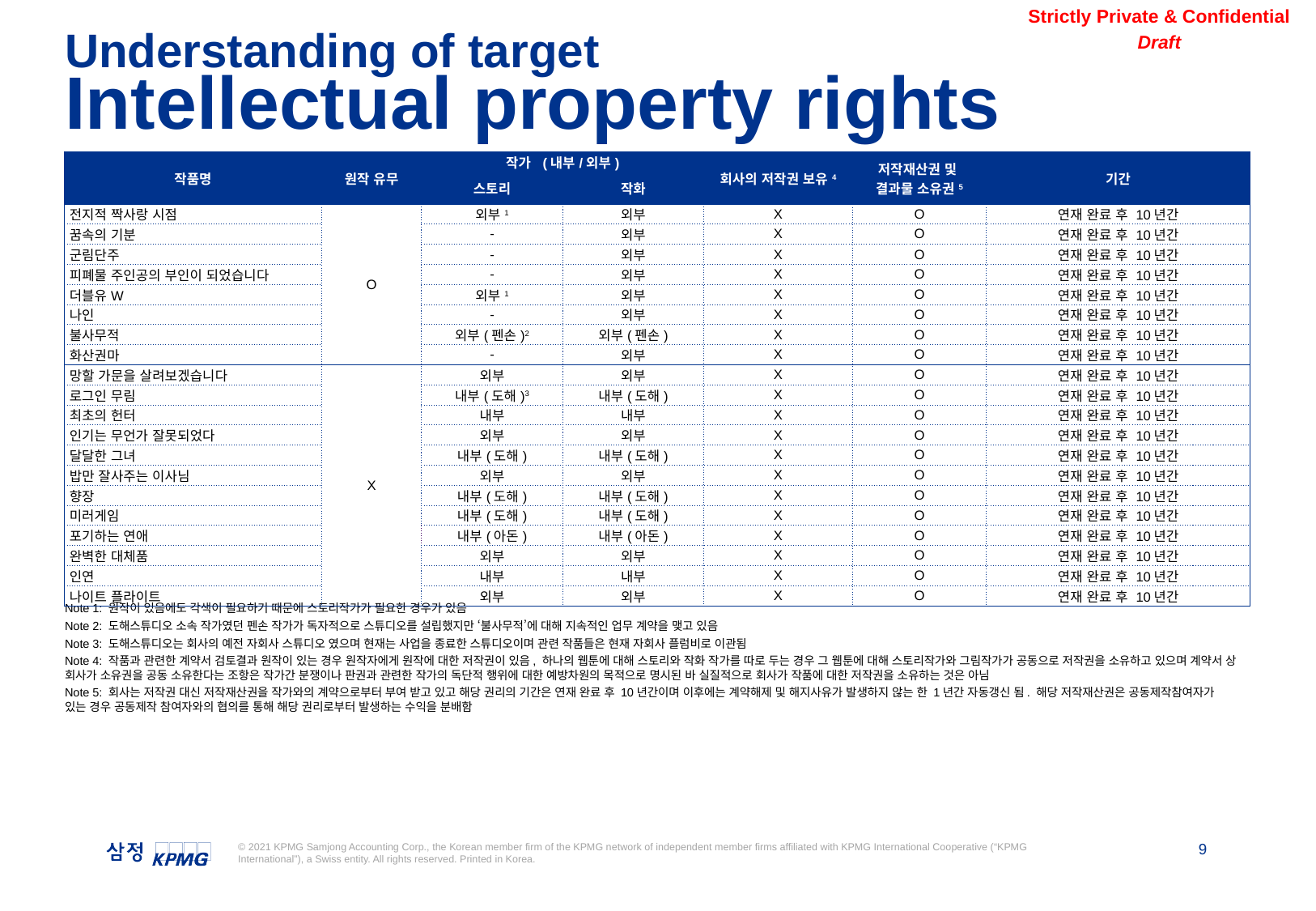

Understanding of target
Intellectual property rights
| 작품명 | 원작 유무 | 작가 (내부/외부) |  | 회사의 저작권 보유4 | 저작재산권 및 결과물 소유권5 | 기간 |
| --- | --- | --- | --- | --- | --- | --- |
|  |  | 스토리 | 작화 |  |  |  |
| 전지적 짝사랑 시점 | O | 외부1 | 외부 | X | O | 연재 완료 후 10년간 |
| 꿈속의 기분 |  | - | 외부 | X | O | 연재 완료 후 10년간 |
| 군림단주 |  | - | 외부 | X | O | 연재 완료 후 10년간 |
| 피폐물 주인공의 부인이 되었습니다 |  | - | 외부 | X | O | 연재 완료 후 10년간 |
| 더블유W |  | 외부1 | 외부 | X | O | 연재 완료 후 10년간 |
| 나인 |  | - | 외부 | X | O | 연재 완료 후 10년간 |
| 불사무적 |  | 외부(펜손)2 | 외부(펜손) | X | O | 연재 완료 후 10년간 |
| 화산권마 |  | - | 외부 | X | O | 연재 완료 후 10년간 |
| 망할 가문을 살려보겠습니다 | X | 외부 | 외부 | X | O | 연재 완료 후 10년간 |
| 로그인 무림 |  | 내부(도해)3 | 내부(도해) | X | O | 연재 완료 후 10년간 |
| 최초의 헌터 |  | 내부 | 내부 | X | O | 연재 완료 후 10년간 |
| 인기는 무언가 잘못되었다 |  | 외부 | 외부 | X | O | 연재 완료 후 10년간 |
| 달달한 그녀 |  | 내부(도해) | 내부(도해) | X | O | 연재 완료 후 10년간 |
| 밥만 잘사주는 이사님 |  | 외부 | 외부 | X | O | 연재 완료 후 10년간 |
| 향장 |  | 내부(도해) | 내부(도해) | X | O | 연재 완료 후 10년간 |
| 미러게임 |  | 내부(도해) | 내부(도해) | X | O | 연재 완료 후 10년간 |
| 포기하는 연애 |  | 내부(아돈) | 내부(아돈) | X | O | 연재 완료 후 10년간 |
| 완벽한 대체품 |  | 외부 | 외부 | X | O | 연재 완료 후 10년간 |
| 인연 |  | 내부 | 내부 | X | O | 연재 완료 후 10년간 |
| 나이트 플라이트 |  | 외부 | 외부 | X | O | 연재 완료 후 10년간 |
Note 1: 원작이 있음에도 각색이 필요하기 때문에 스토리작가가 필요한 경우가 있음
Note 2: 도해스튜디오 소속 작가였던 펜손 작가가 독자적으로 스튜디오를 설립했지만 ‘불사무적’에 대해 지속적인 업무 계약을 맺고 있음
Note 3: 도해스튜디오는 회사의 예전 자회사 스튜디오 였으며 현재는 사업을 종료한 스튜디오이며 관련 작품들은 현재 자회사 플럼비로 이관됨
Note 4: 작품과 관련한 계약서 검토결과 원작이 있는 경우 원작자에게 원작에 대한 저작권이 있음, 하나의 웹툰에 대해 스토리와 작화 작가를 따로 두는 경우 그 웹툰에 대해 스토리작가와 그림작가가 공동으로 저작권을 소유하고 있으며 계약서 상 회사가 소유권을 공동 소유한다는 조항은 작가간 분쟁이나 판권과 관련한 작가의 독단적 행위에 대한 예방차원의 목적으로 명시된 바 실질적으로 회사가 작품에 대한 저작권을 소유하는 것은 아님
Note 5: 회사는 저작권 대신 저작재산권을 작가와의 계약으로부터 부여 받고 있고 해당 권리의 기간은 연재 완료 후 10년간이며 이후에는 계약해제 및 해지사유가 발생하지 않는 한 1년간 자동갱신 됨. 해당 저작재산권은 공동제작참여자가 있는 경우 공동제작 참여자와의 협의를 통해 해당 권리로부터 발생하는 수익을 분배함